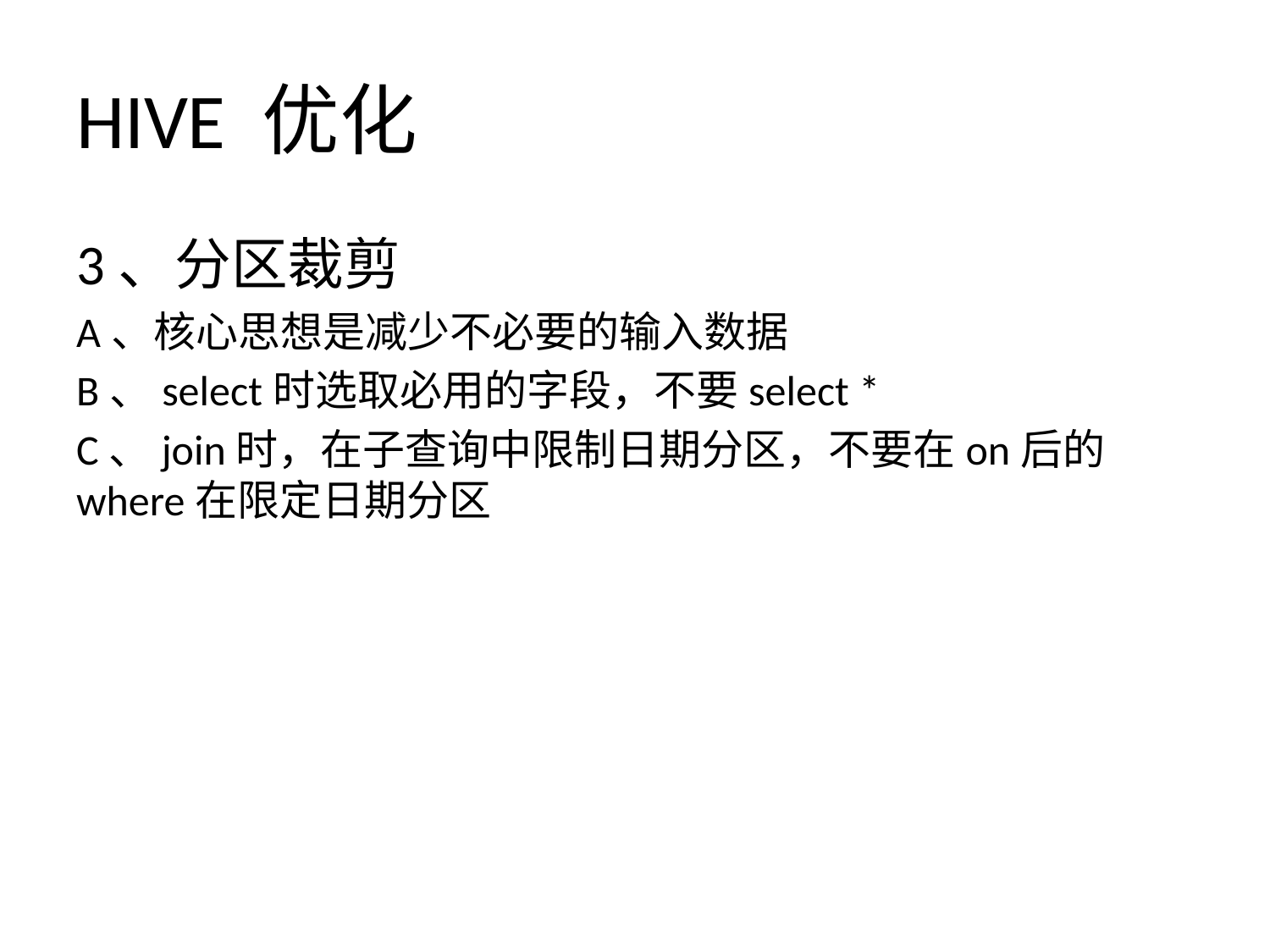

# HIVE 优化
3、分区裁剪
A、核心思想是减少不必要的输入数据
B、select时选取必用的字段，不要select *
C、join时，在子查询中限制日期分区，不要在on后的where在限定日期分区